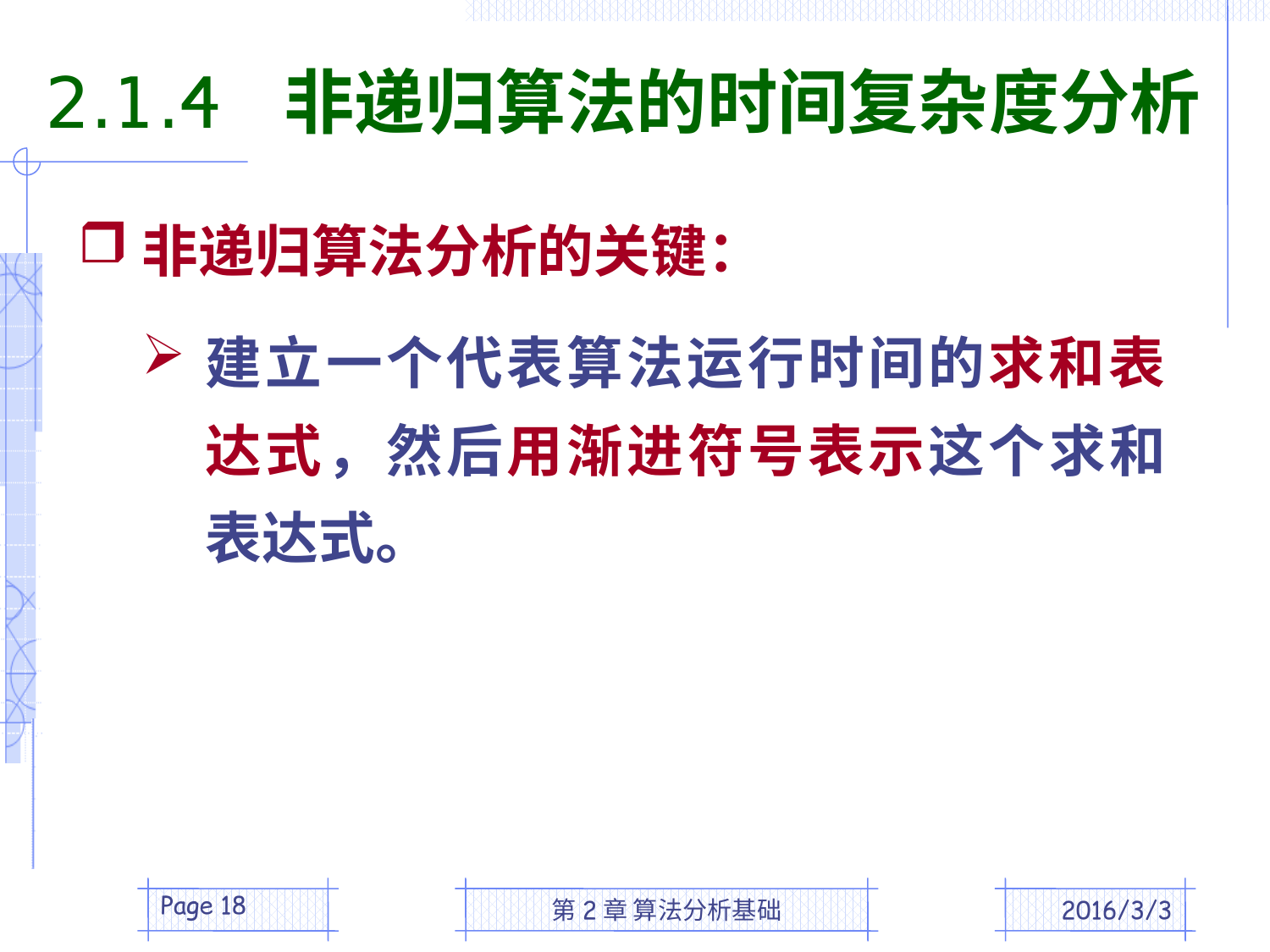

2.1.4  非递归算法的时间复杂度分析
非递归算法分析的关键：
建立一个代表算法运行时间的求和表达式，然后用渐进符号表示这个求和表达式。
Page 18
第2章 算法分析基础
2016/3/3